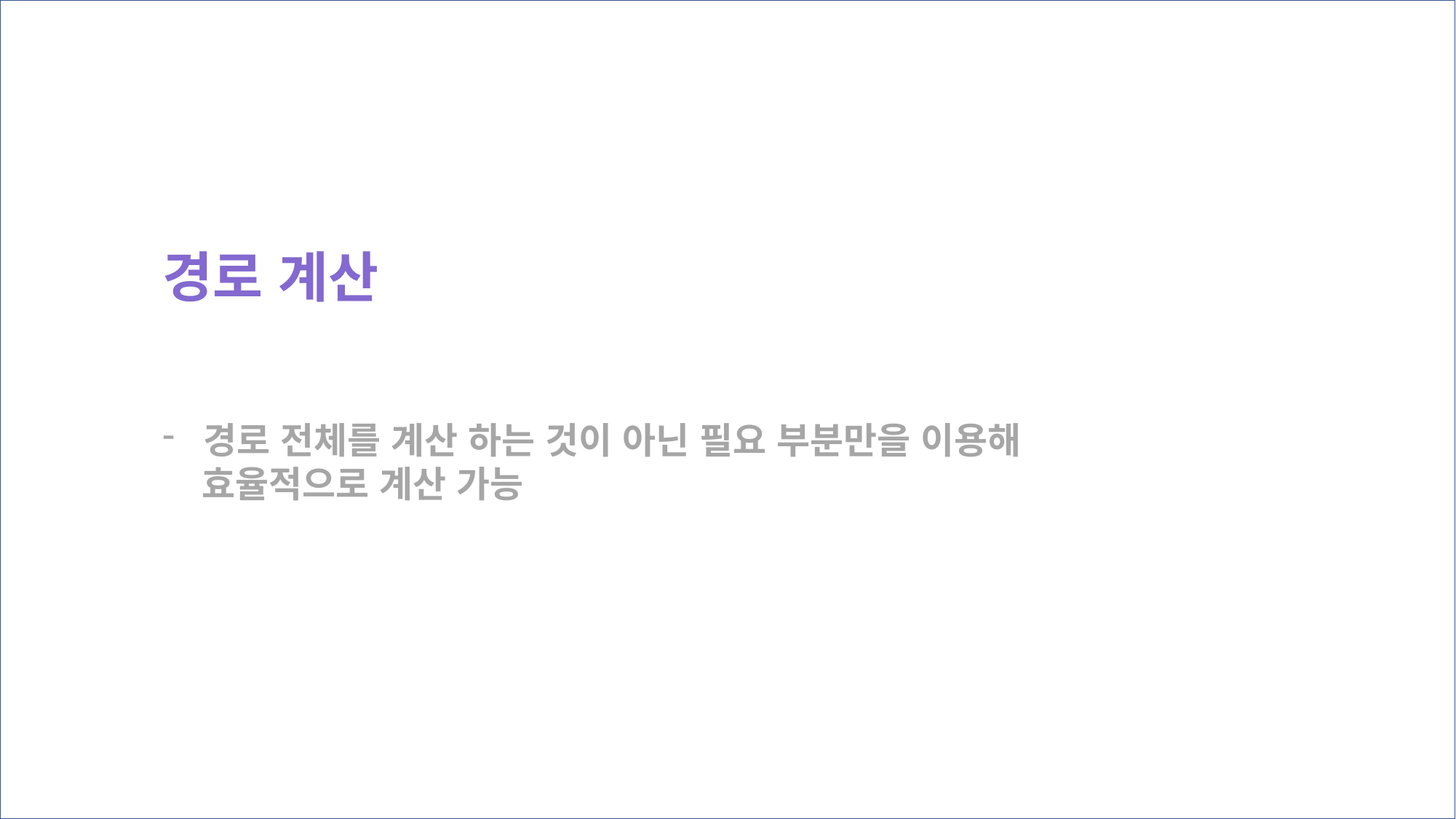

경로 계산

경로 전체를 계산 하는 것이 아닌 필요 부분만을 이용해
   효율적으로 계산 가능